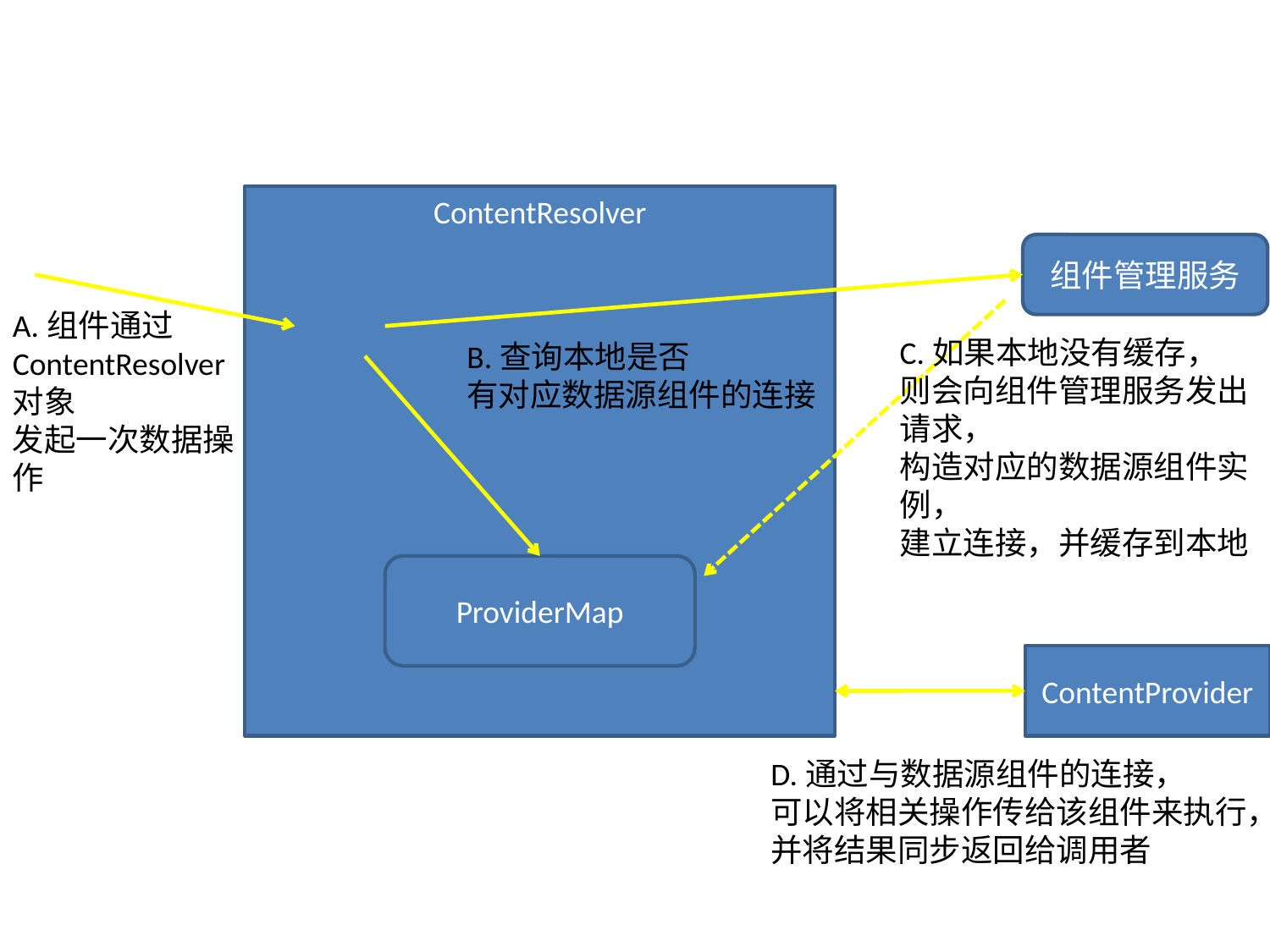

ContentResolver
组件管理服务
A.组件通过
ContentResolver对象
发起一次数据操作
C.如果本地没有缓存，
则会向组件管理服务发出请求，
构造对应的数据源组件实例，
建立连接，并缓存到本地
B.查询本地是否
有对应数据源组件的连接
ProviderMap
ContentProvider
D.通过与数据源组件的连接，
可以将相关操作传给该组件来执行，
并将结果同步返回给调用者